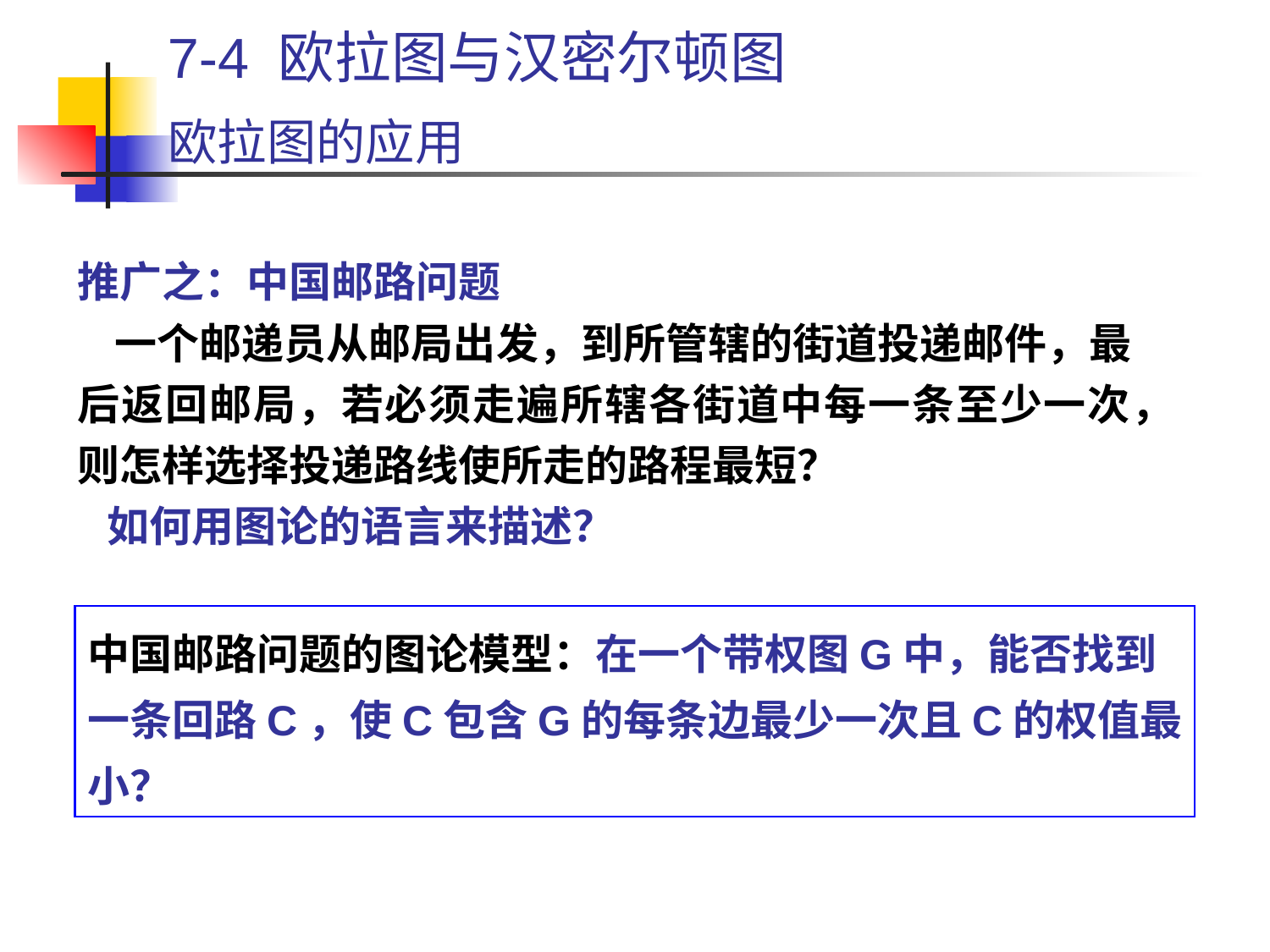

7-4 欧拉图与汉密尔顿图
# 欧拉图的应用
推广之：中国邮路问题
    一个邮递员从邮局出发，到所管辖的街道投递邮件，最后返回邮局，若必须走遍所辖各街道中每一条至少一次，则怎样选择投递路线使所走的路程最短？
   如何用图论的语言来描述？
中国邮路问题的图论模型：在一个带权图G中，能否找到一条回路C，使C包含G的每条边最少一次且C的权值最小？